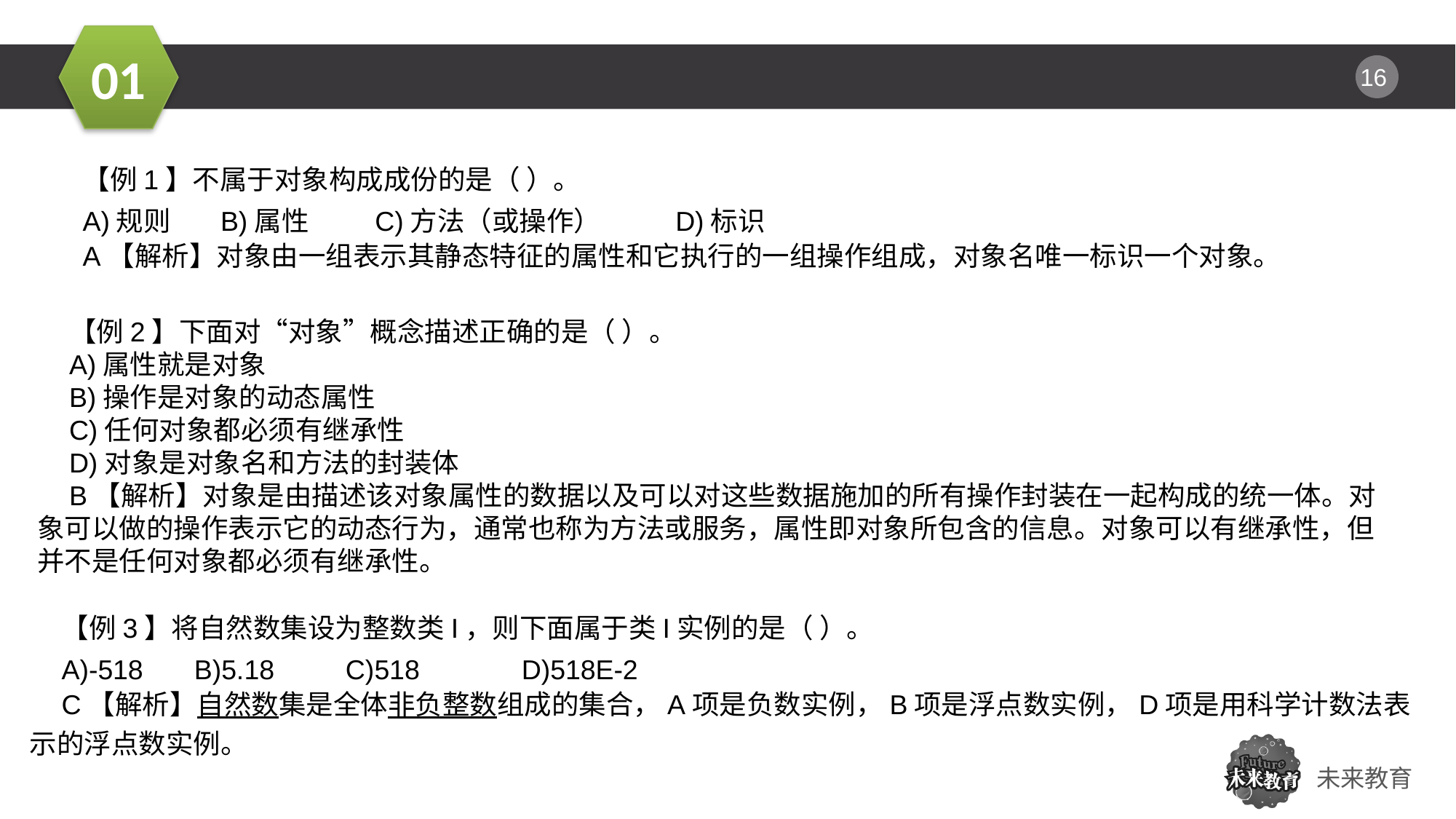

【例1】不属于对象构成成份的是（ ）。
A)规则     B)属性       C)方法（或操作）        D)标识
A【解析】对象由一组表示其静态特征的属性和它执行的一组操作组成，对象名唯一标识一个对象。
【例2】下面对“对象”概念描述正确的是（ ）。
A)属性就是对象
B)操作是对象的动态属性
C)任何对象都必须有继承性
D)对象是对象名和方法的封装体
B【解析】对象是由描述该对象属性的数据以及可以对这些数据施加的所有操作封装在一起构成的统一体。对象可以做的操作表示它的动态行为，通常也称为方法或服务，属性即对象所包含的信息。对象可以有继承性，但并不是任何对象都必须有继承性。
【例3】将自然数集设为整数类I，则下面属于类I实例的是（ ）。
A)-518     B)5.18       C)518          D)518E-2
C【解析】自然数集是全体非负整数组成的集合，A项是负数实例，B项是浮点数实例，D项是用科学计数法表示的浮点数实例。